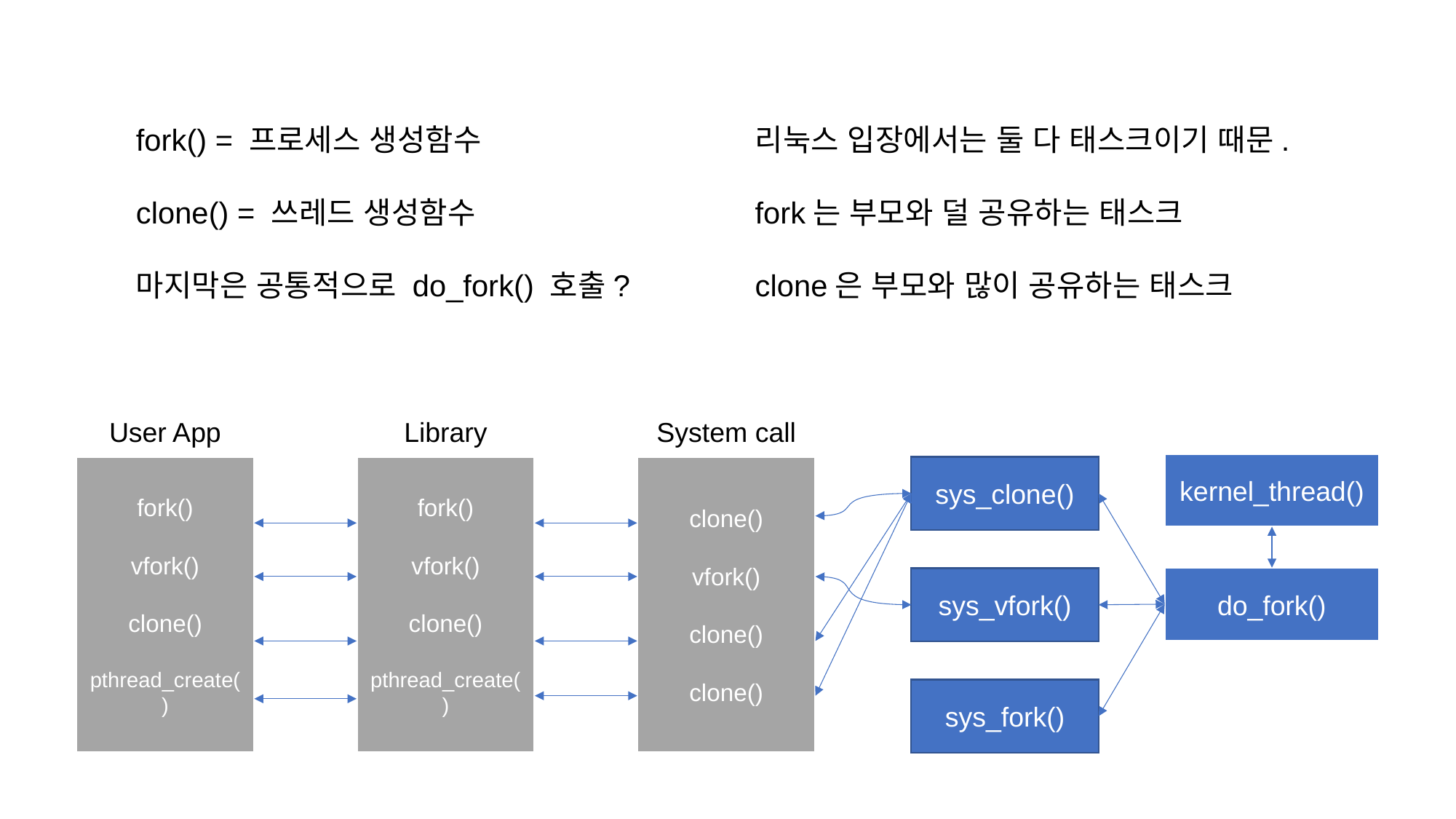

fork() = 프로세스 생성함수

clone() = 쓰레드 생성함수

마지막은 공통적으로 do_fork() 호출?

리눅스 입장에서는 둘 다 태스크이기 때문.

fork는 부모와 덜 공유하는 태스크

clone은 부모와 많이 공유하는 태스크
User App
Library
System call
kernel_thread()
fork()

vfork()

clone()

pthread_create()
fork()

vfork()

clone()

pthread_create()
clone()

vfork()

clone()

clone()
sys_clone()
do_fork()
sys_vfork()
sys_fork()